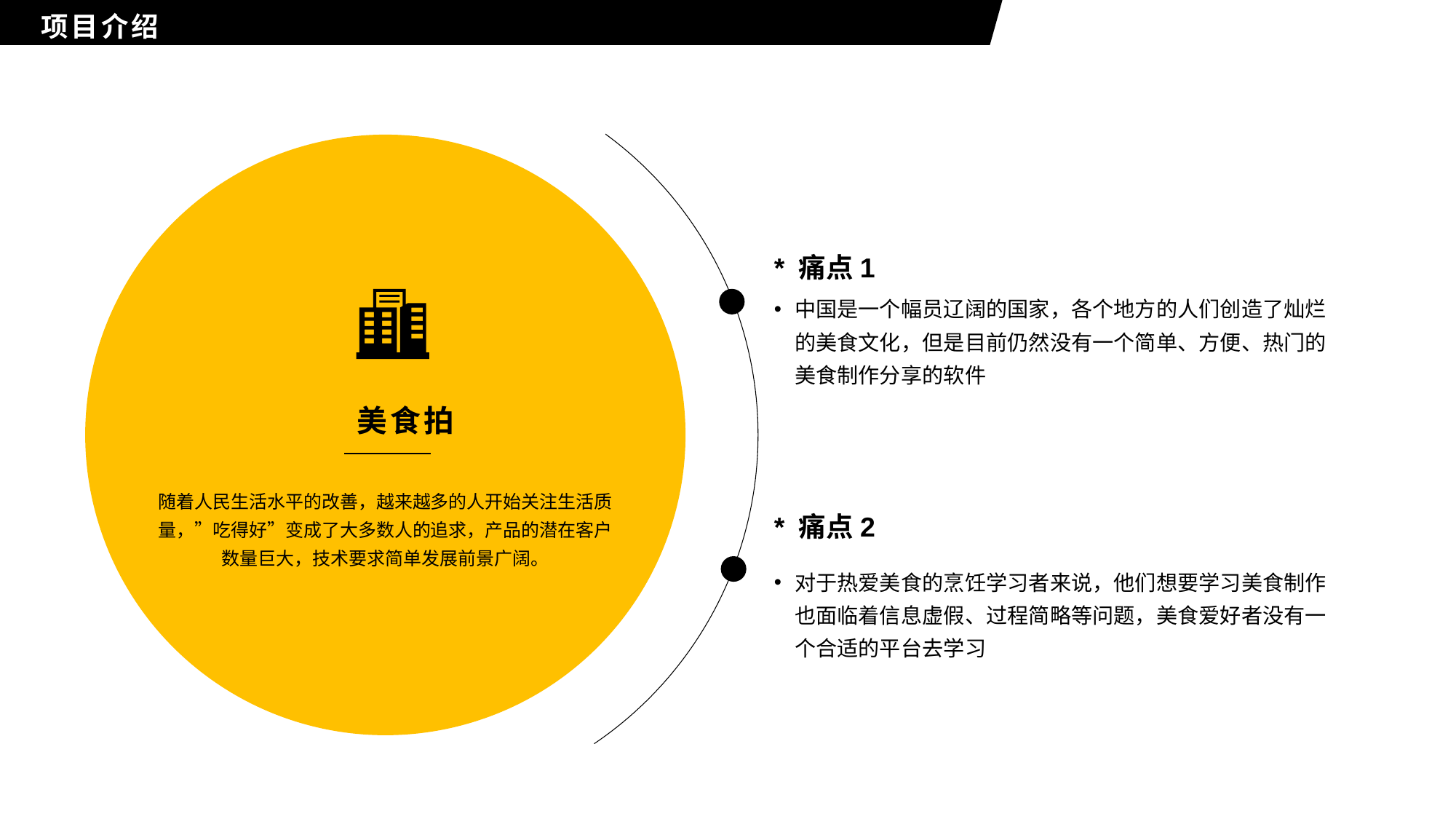

项目介绍

* 痛点1
中国是一个幅员辽阔的国家，各个地方的人们创造了灿烂的美食文化，但是目前仍然没有一个简单、方便、热门的美食制作分享的软件

美食拍
随着人民生活水平的改善，越来越多的人开始关注生活质量，”吃得好”变成了大多数人的追求，产品的潜在客户数量巨大，技术要求简单发展前景广阔。
* 痛点2

对于热爱美食的烹饪学习者来说，他们想要学习美食制作也面临着信息虚假、过程简略等问题，美食爱好者没有一个合适的平台去学习